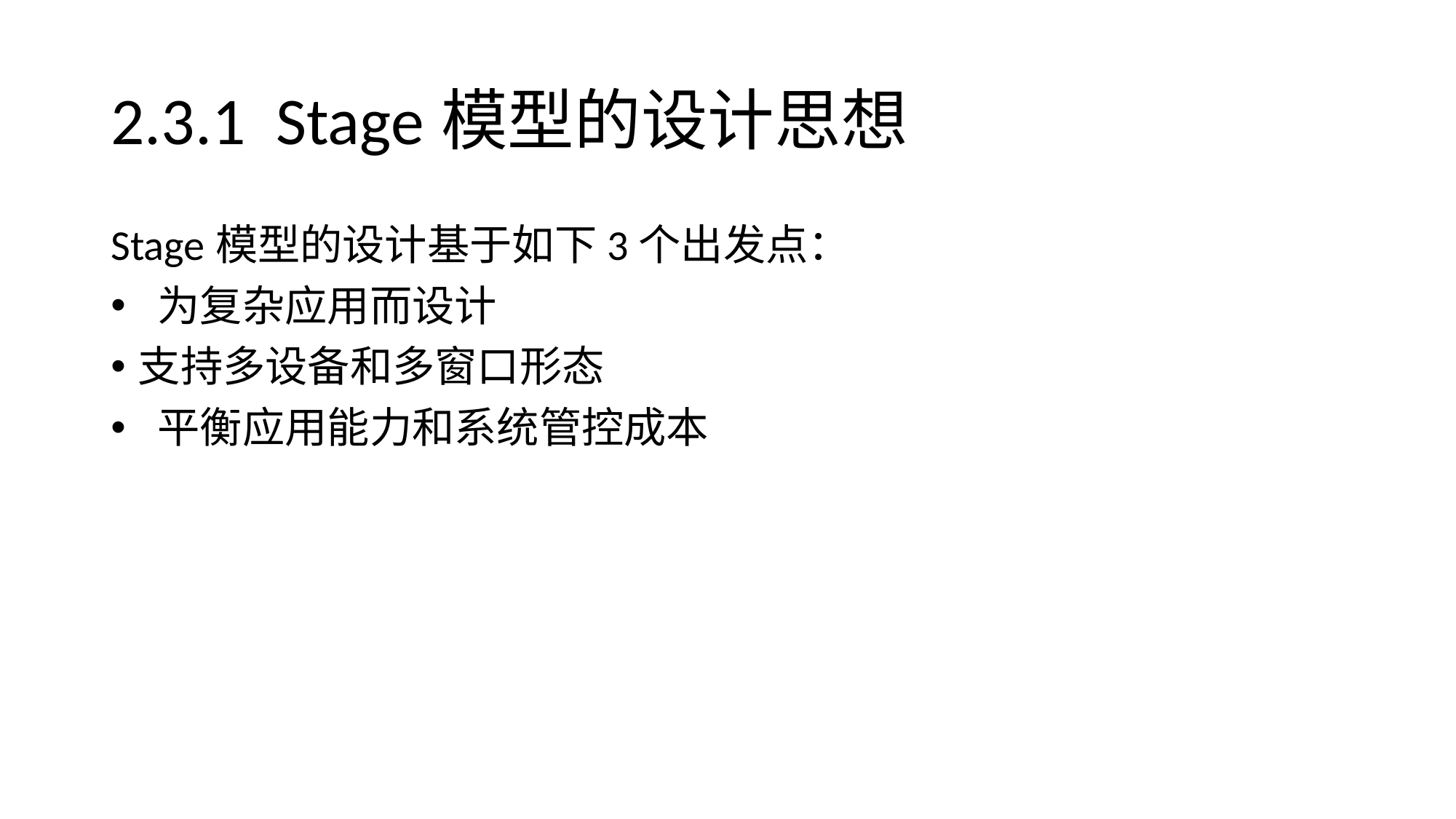

# 2.3.1  Stage模型的设计思想
Stage模型的设计基于如下3个出发点：
 为复杂应用而设计
支持多设备和多窗口形态
 平衡应用能力和系统管控成本